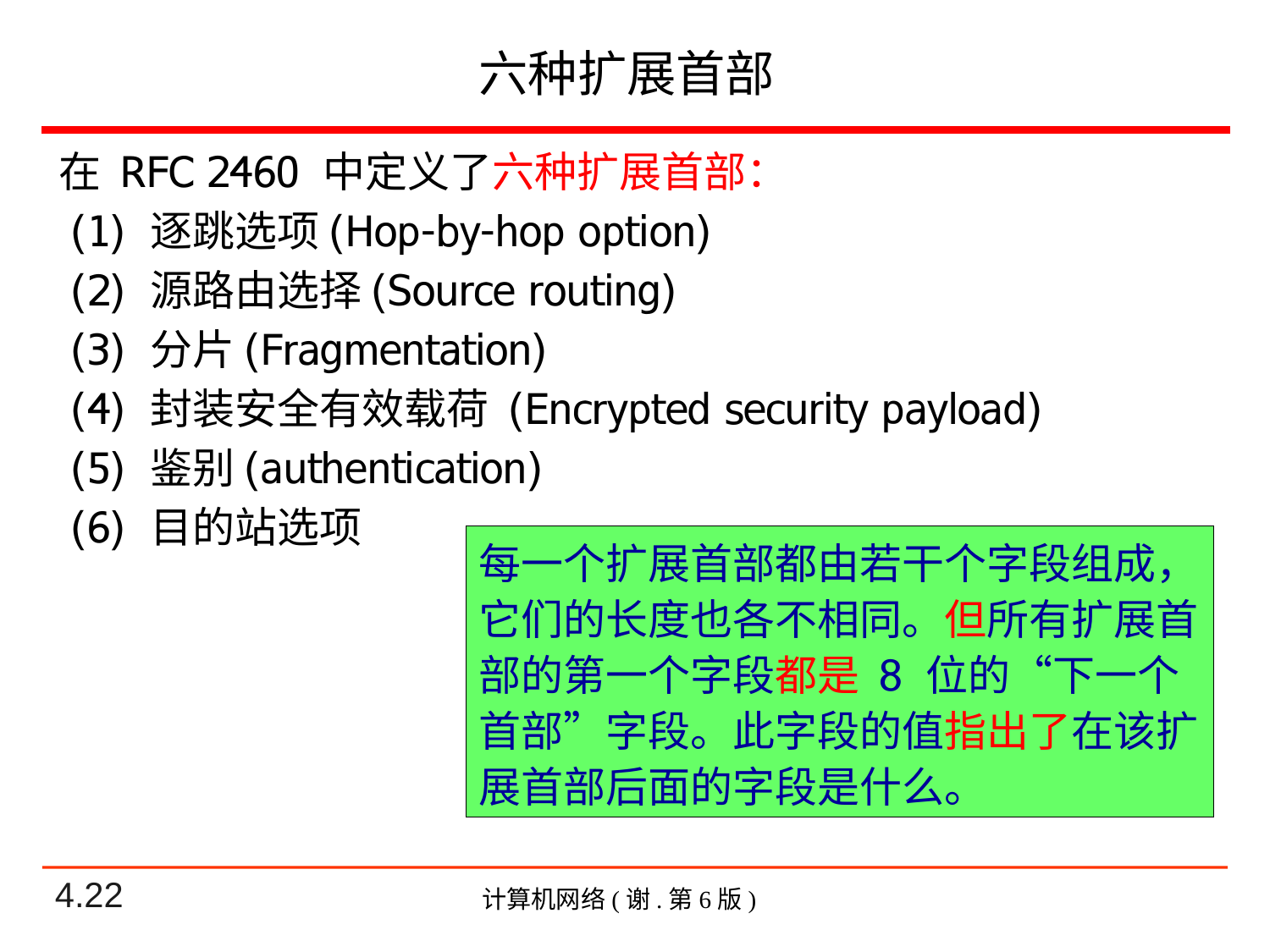

# 六种扩展首部
在 RFC 2460 中定义了六种扩展首部：
 (1) 逐跳选项(Hop-by-hop option)
 (2) 源路由选择(Source routing)
 (3) 分片(Fragmentation)
 (4) 封装安全有效载荷 (Encrypted security payload)
 (5) 鉴别(authentication)
 (6) 目的站选项
每一个扩展首部都由若干个字段组成，它们的长度也各不相同。但所有扩展首部的第一个字段都是 8 位的“下一个首部”字段。此字段的值指出了在该扩展首部后面的字段是什么。